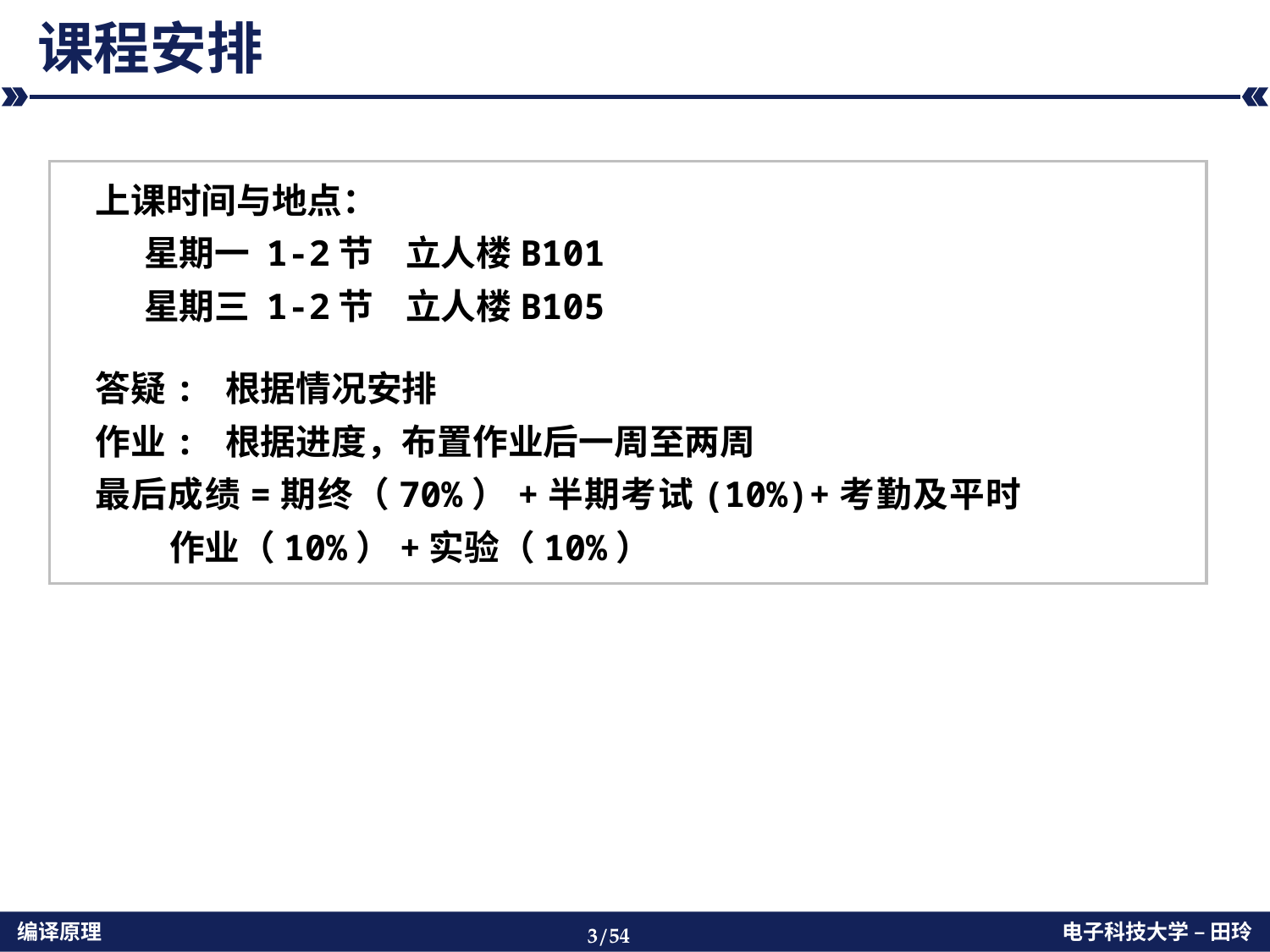

# 课程安排

上课时间与地点：
     星期一 1-2节    立人楼B101
     星期三 1-2节    立人楼B105
答疑: 根据情况安排
作业: 根据进度，布置作业后一周至两周
最后成绩=期终（70%）+半期考试(10%)+考勤及平时作业（10%）+实验（10%）